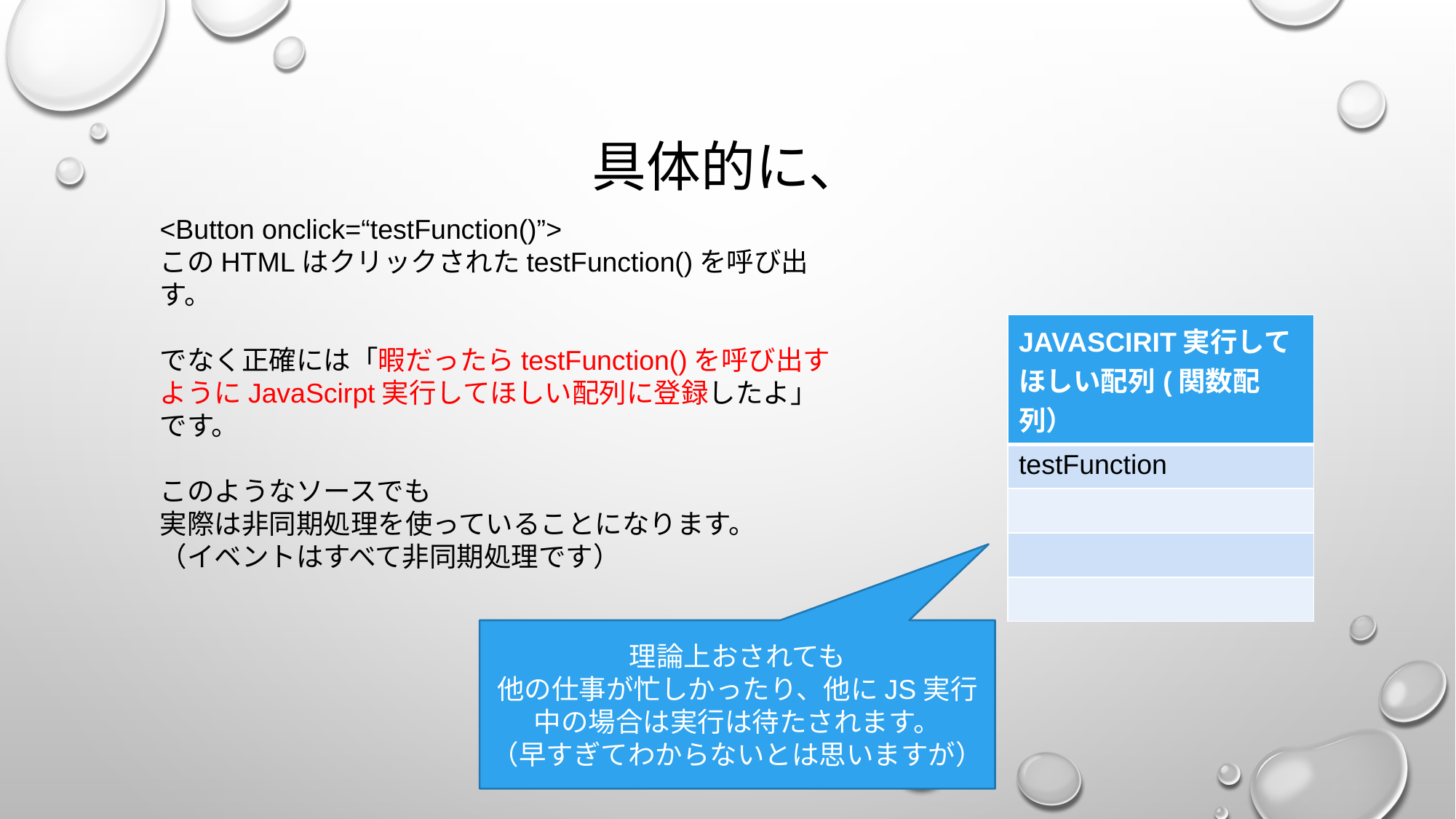

# 具体的に、
<Button onclick=“testFunction()”>
このHTMLはクリックされたtestFunction()を呼び出す。

でなく正確には「暇だったらtestFunction()を呼び出すようにJavaScirpt実行してほしい配列に登録したよ」
です。

このようなソースでも
実際は非同期処理を使っていることになります。
（イベントはすべて非同期処理です）

| JAVASCIRIT実行してほしい配列(関数配列） |
| --- |
| testFunction |
|  |
|  |
|  |
理論上おされても
他の仕事が忙しかったり、他にJS実行中の場合は実行は待たされます。
（早すぎてわからないとは思いますが）